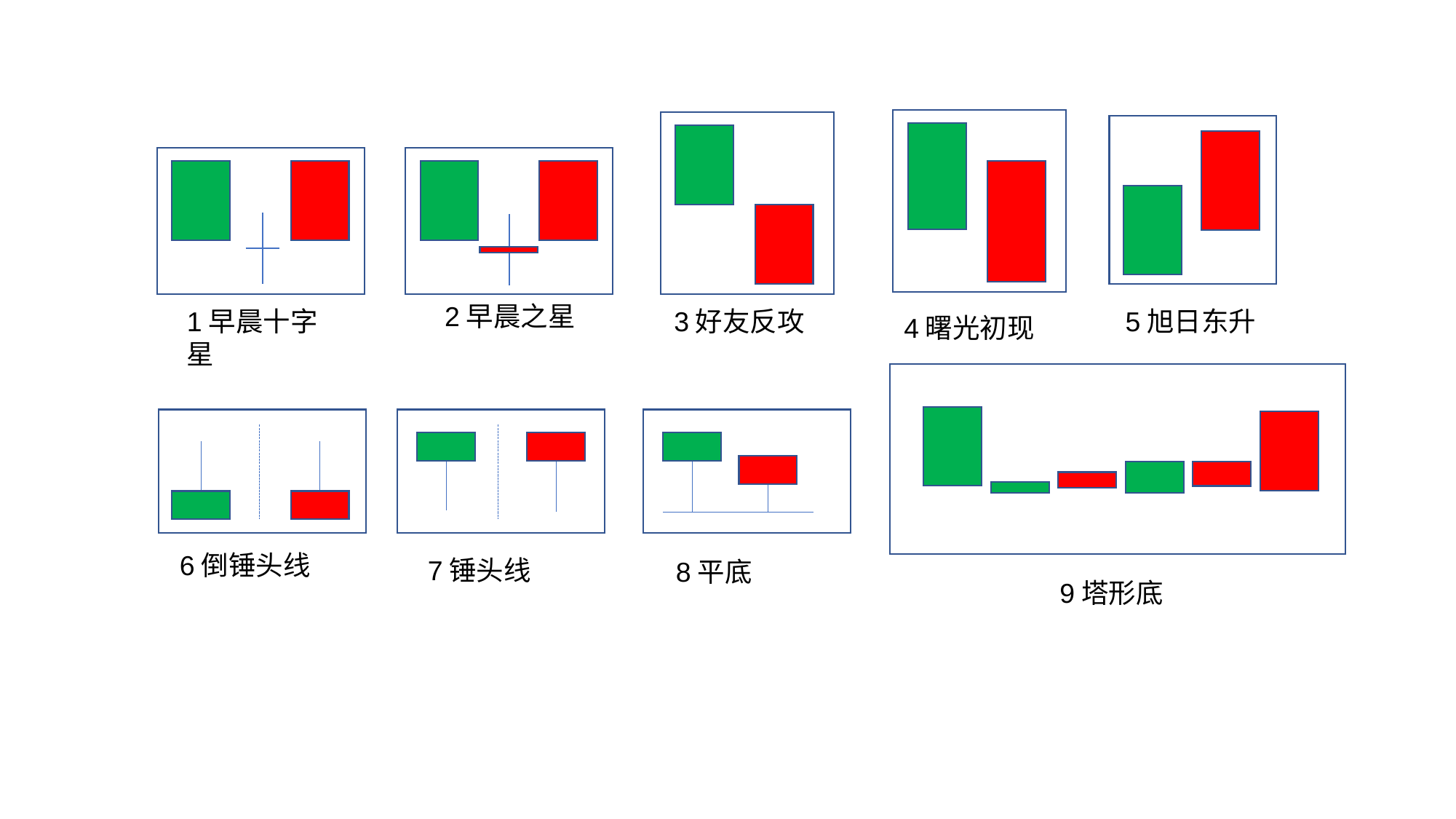

2早晨之星
1早晨十字星
3好友反攻
5旭日东升
4曙光初现

6倒锤头线
7锤头线
8平底
9塔形底